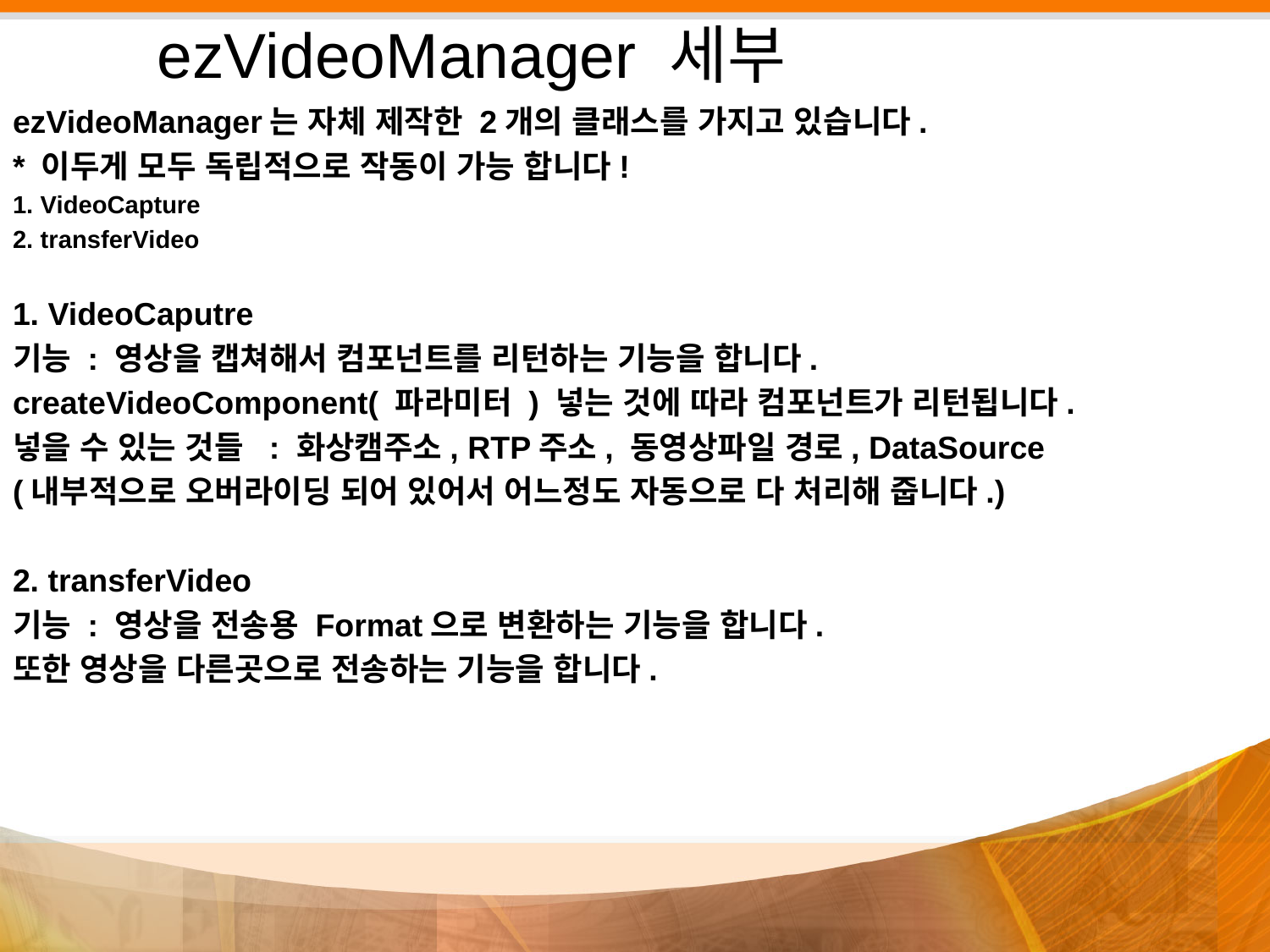

# ezVideoManager 세부
ezVideoManager는 자체 제작한 2개의 클래스를 가지고 있습니다.
* 이두게 모두 독립적으로 작동이 가능 합니다!
1. VideoCapture
2. transferVideo

1. VideoCaputre
기능 : 영상을 캡쳐해서 컴포넌트를 리턴하는 기능을 합니다.
createVideoComponent( 파라미터 ) 넣는 것에 따라 컴포넌트가 리턴됩니다.
넣을 수 있는 것들  : 화상캠주소, RTP주소, 동영상파일 경로, DataSource
(내부적으로 오버라이딩 되어 있어서 어느정도 자동으로 다 처리해 줍니다.)

2. transferVideo
기능 : 영상을 전송용 Format으로 변환하는 기능을 합니다.
또한 영상을 다른곳으로 전송하는 기능을 합니다.